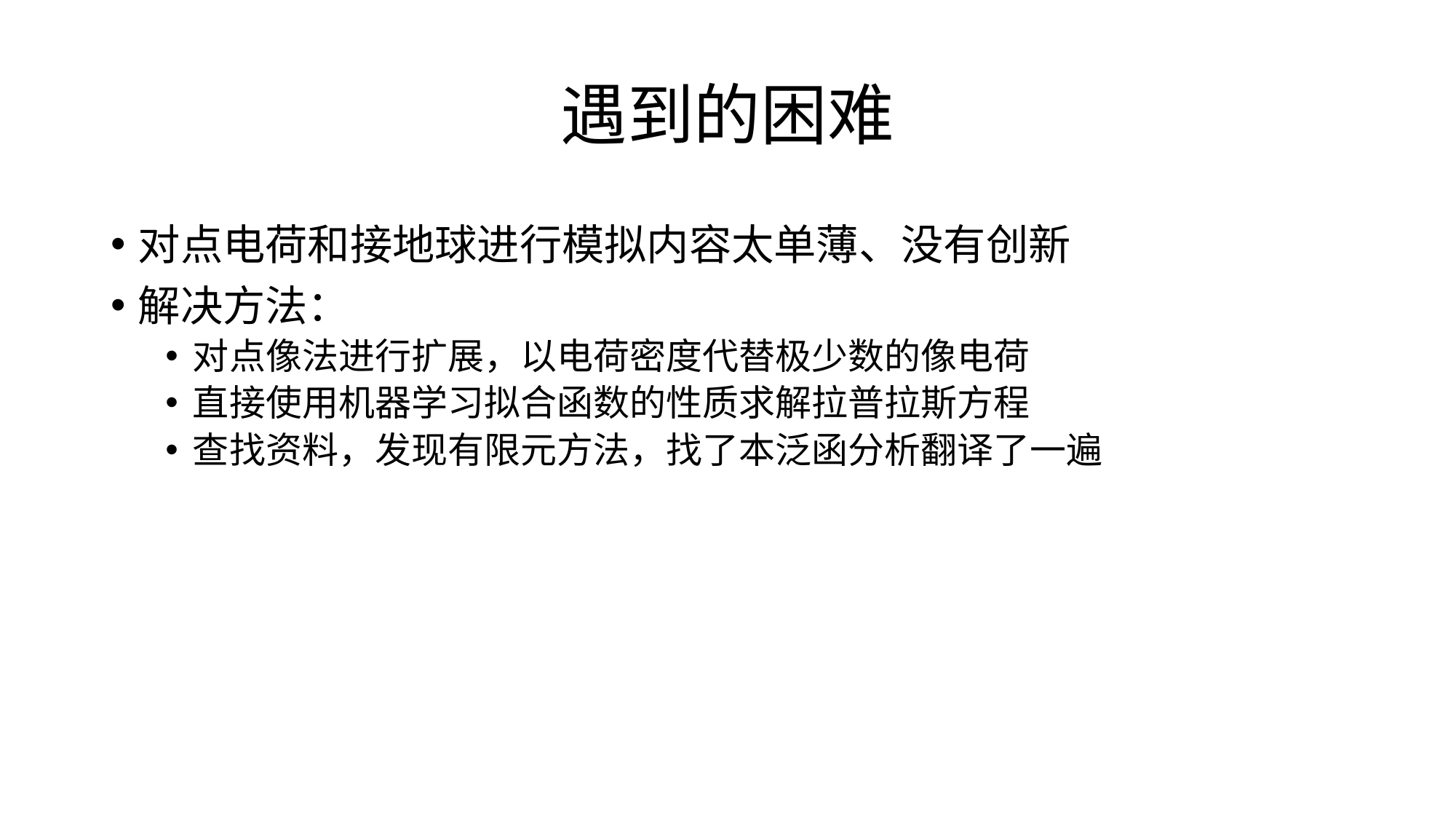

# 遇到的困难
对点电荷和接地球进行模拟内容太单薄、没有创新
解决方法：
对点像法进行扩展，以电荷密度代替极少数的像电荷
直接使用机器学习拟合函数的性质求解拉普拉斯方程
查找资料，发现有限元方法，找了本泛函分析翻译了一遍